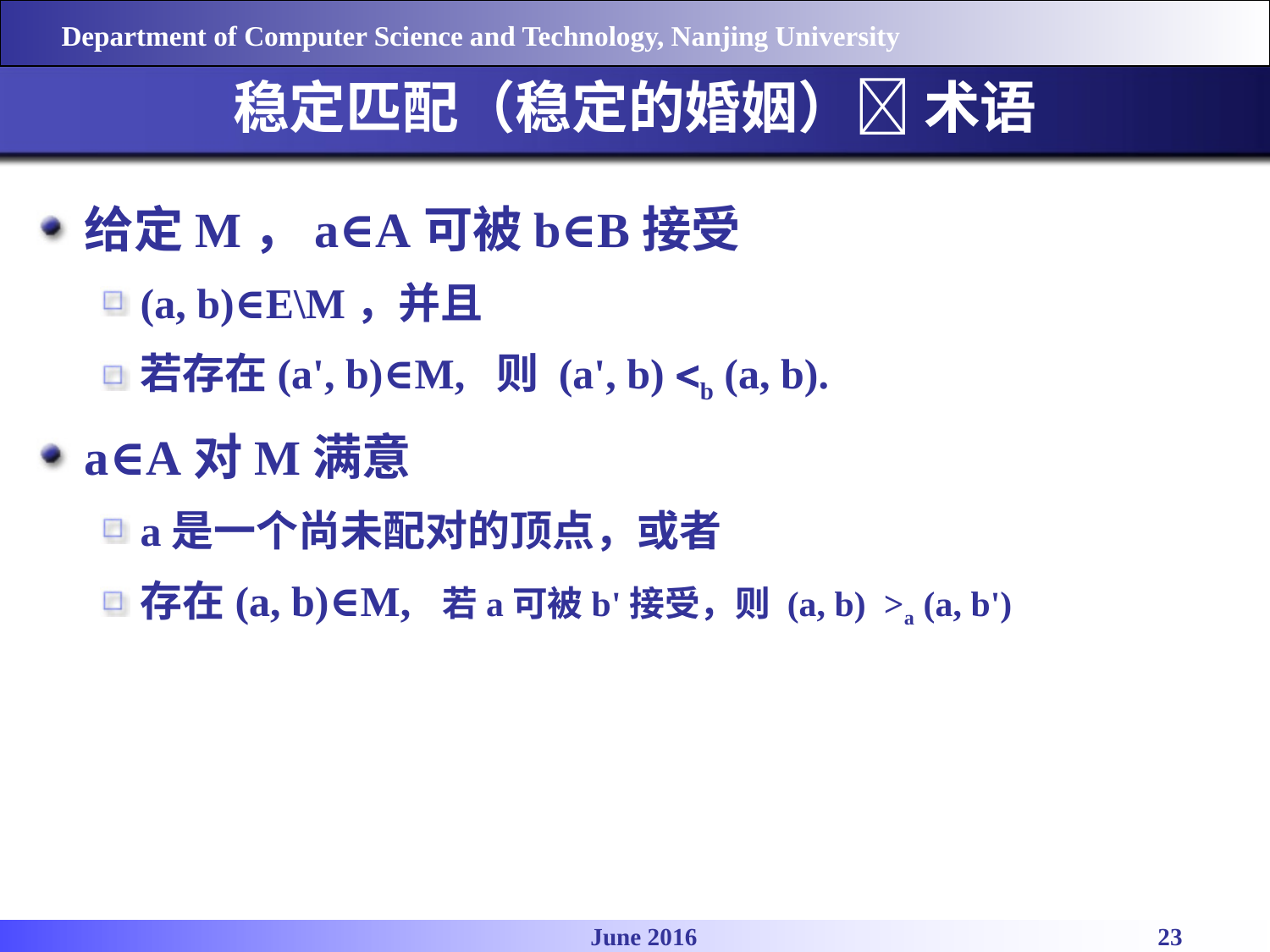

稳定匹配（稳定的婚姻）− 术语
给定M，a∈A可被b∈B接受
(a, b)∈E\M，并且
若存在(a', b)∈M,  则 (a', b) <b (a, b).
a∈A对M满意
a是一个尚未配对的顶点，或者
存在(a, b)∈M,  若a可被b'接受，则 (a, b)  >a (a, b')